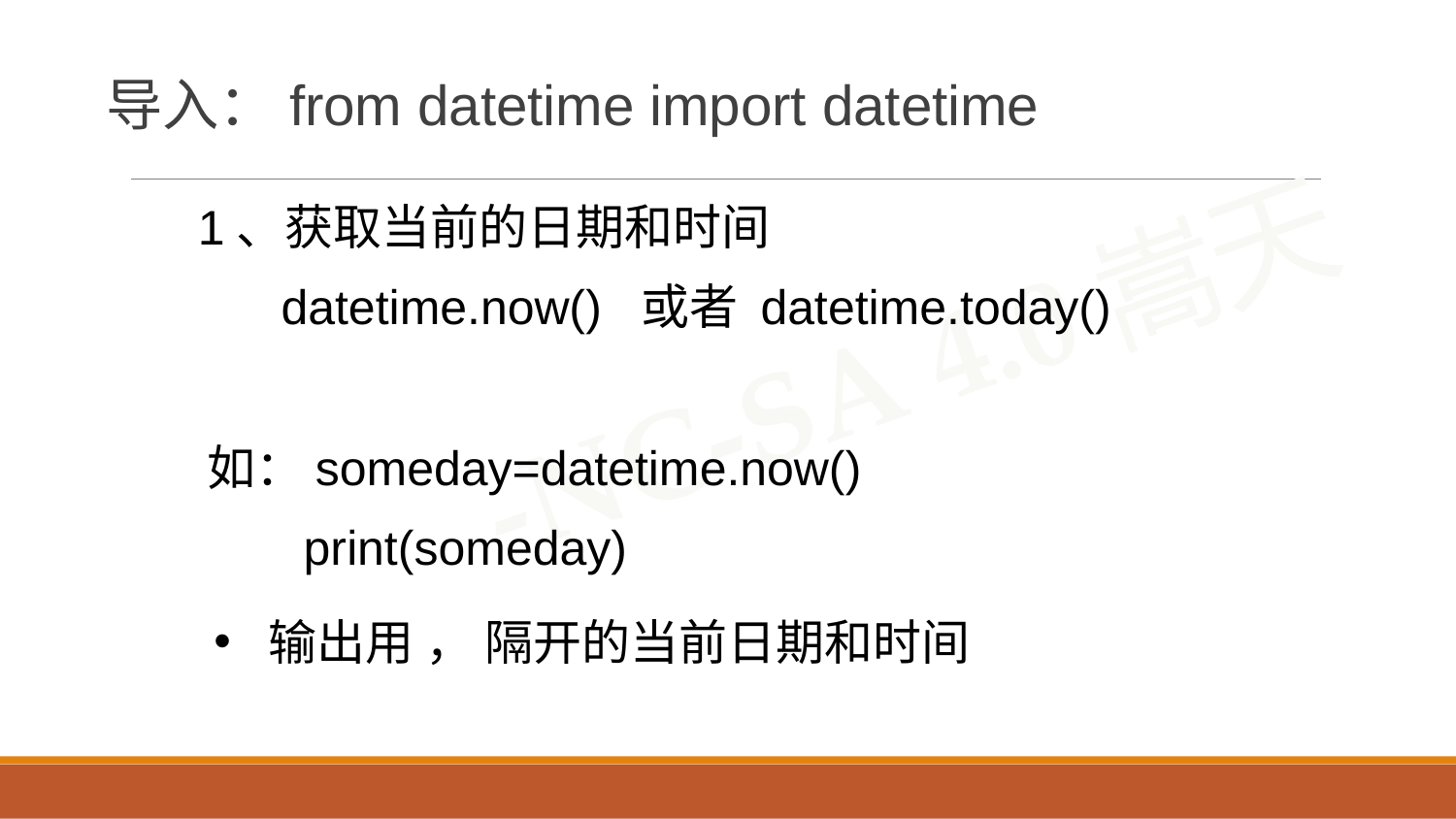

# 导入：from datetime import datetime

1、获取当前的日期和时间
datetime.now()  或者 datetime.today()

如：someday=datetime.now()

print(someday)
输出用 ， 隔开的当前日期和时间